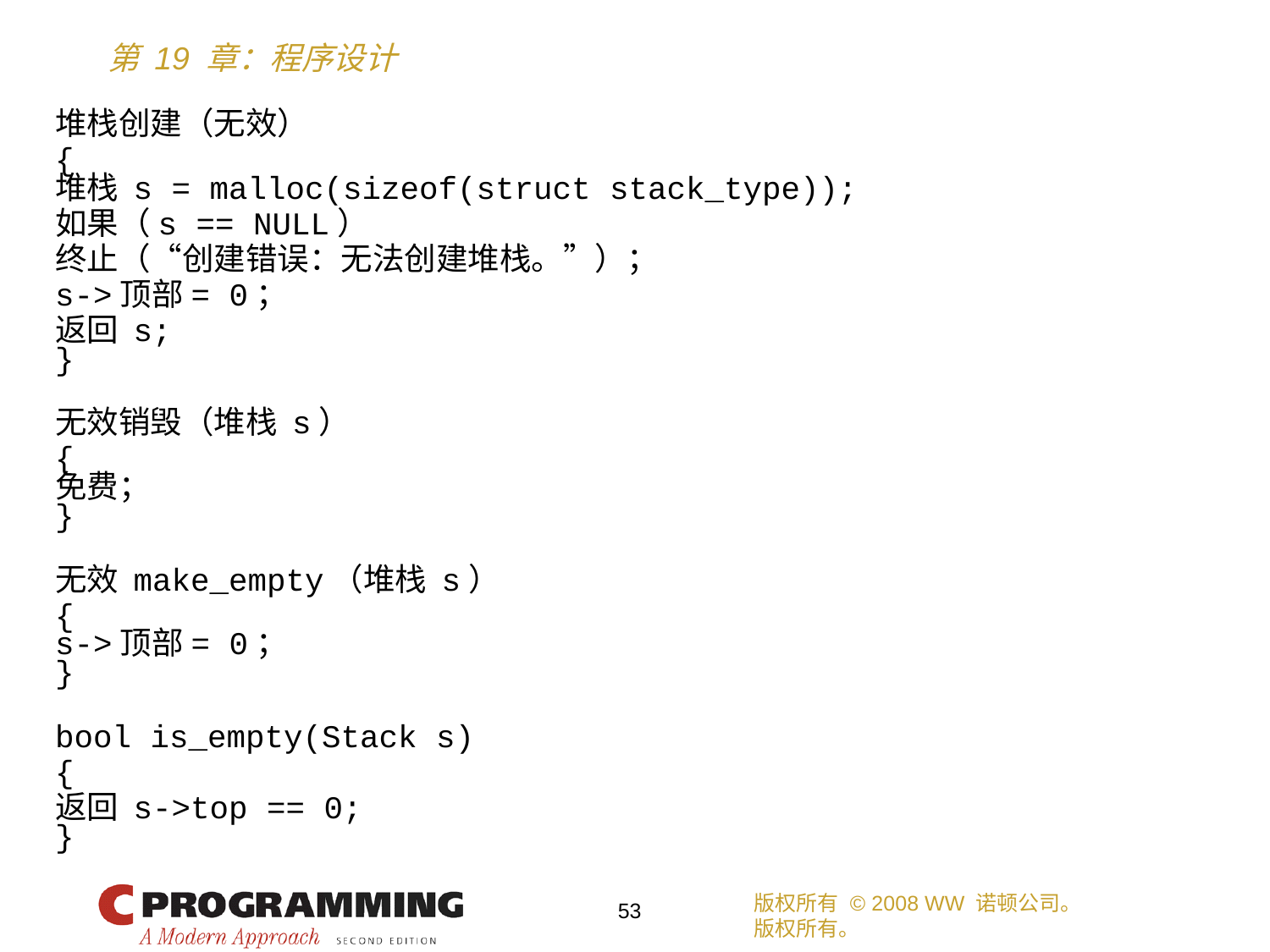

堆栈创建（无效）
{
堆栈 s = malloc(sizeof(struct stack_type));
如果（s == NULL）
终止（“创建错误：无法创建堆栈。”）；
s->顶部= 0；
返回 s;
}

无效销毁（堆栈 s）
{
免费；
}

无效 make_empty（堆栈 s）
{
s->顶部= 0；
}

bool is_empty(Stack s)
{
返回 s->top == 0;
}
版权所有 © 2008 WW 诺顿公司。
版权所有。
53